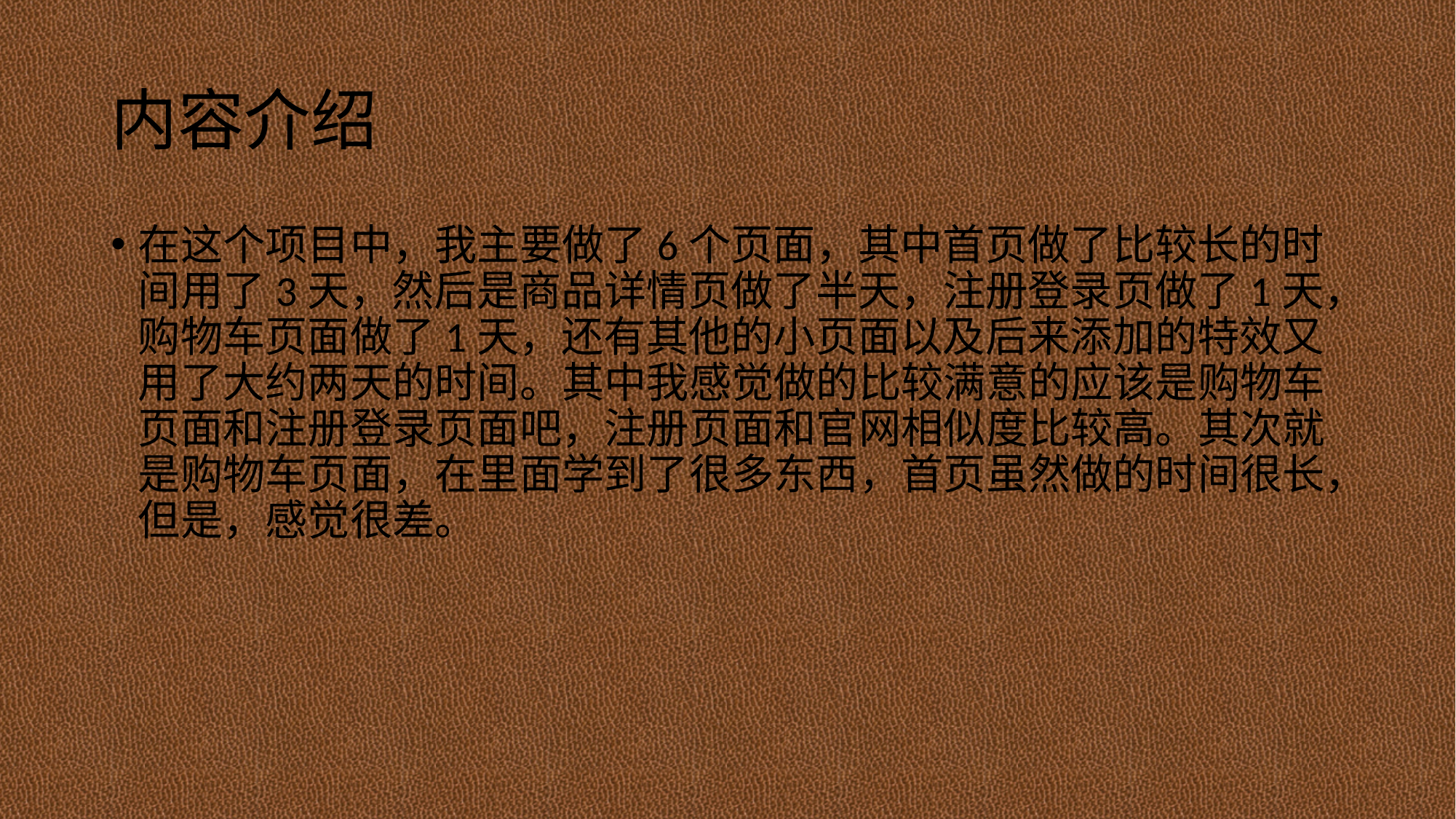

# 内容介绍
在这个项目中，我主要做了6个页面，其中首页做了比较长的时间用了3天，然后是商品详情页做了半天，注册登录页做了1天，购物车页面做了1天，还有其他的小页面以及后来添加的特效又用了大约两天的时间。其中我感觉做的比较满意的应该是购物车页面和注册登录页面吧，注册页面和官网相似度比较高。其次就是购物车页面，在里面学到了很多东西，首页虽然做的时间很长，但是，感觉很差。